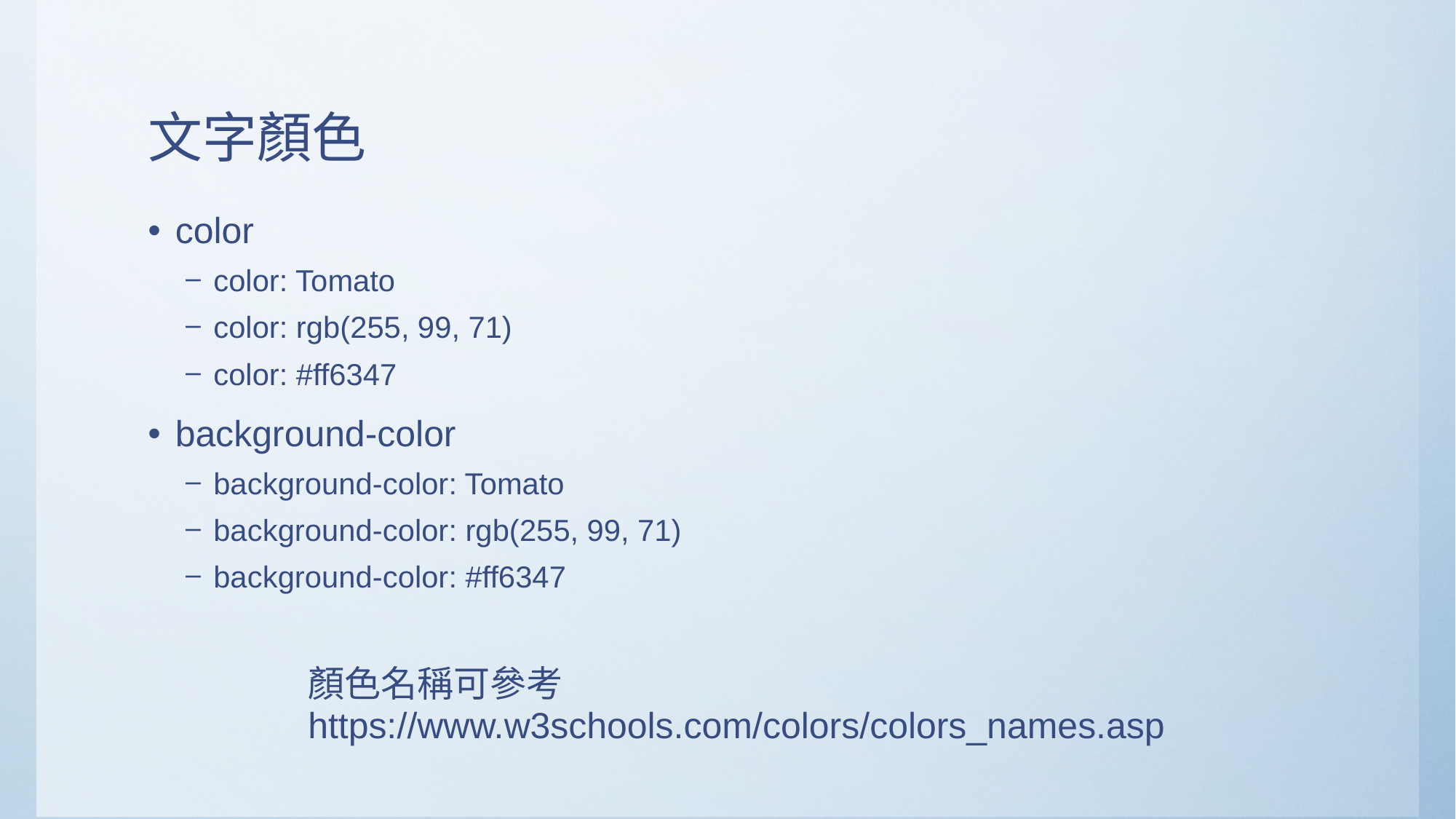

# 文字顏色
color
color: Tomato
color: rgb(255, 99, 71)
color: #ff6347
background-color
background-color: Tomato
background-color: rgb(255, 99, 71)
background-color: #ff6347

顏色名稱可參考
https://www.w3schools.com/colors/colors_names.asp